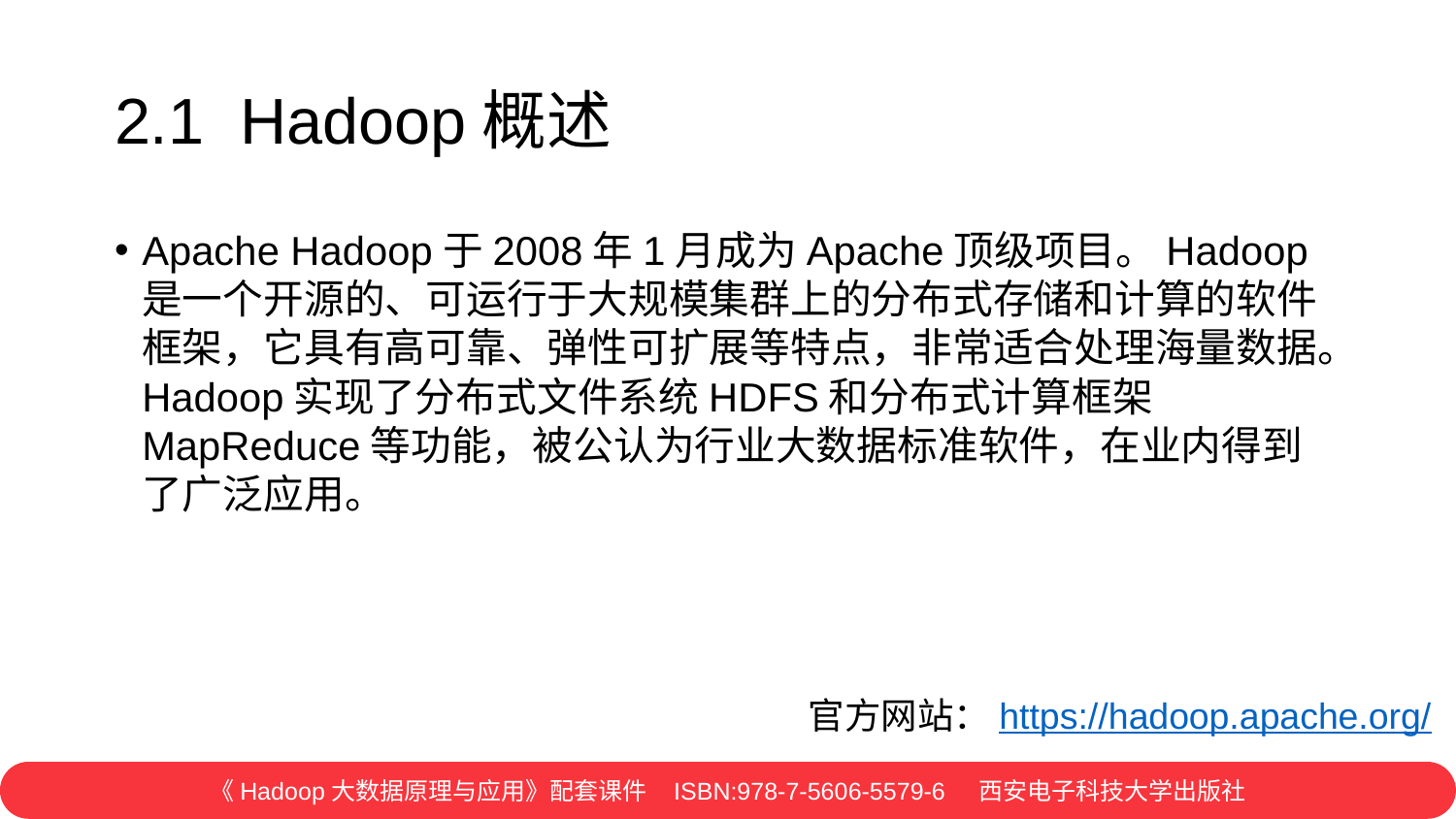

# 2.1  Hadoop概述
Apache Hadoop于2008年1月成为Apache顶级项目。Hadoop是一个开源的、可运行于大规模集群上的分布式存储和计算的软件框架，它具有高可靠、弹性可扩展等特点，非常适合处理海量数据。Hadoop实现了分布式文件系统HDFS和分布式计算框架MapReduce等功能，被公认为行业大数据标准软件，在业内得到了广泛应用。
官方网站：https://hadoop.apache.org/